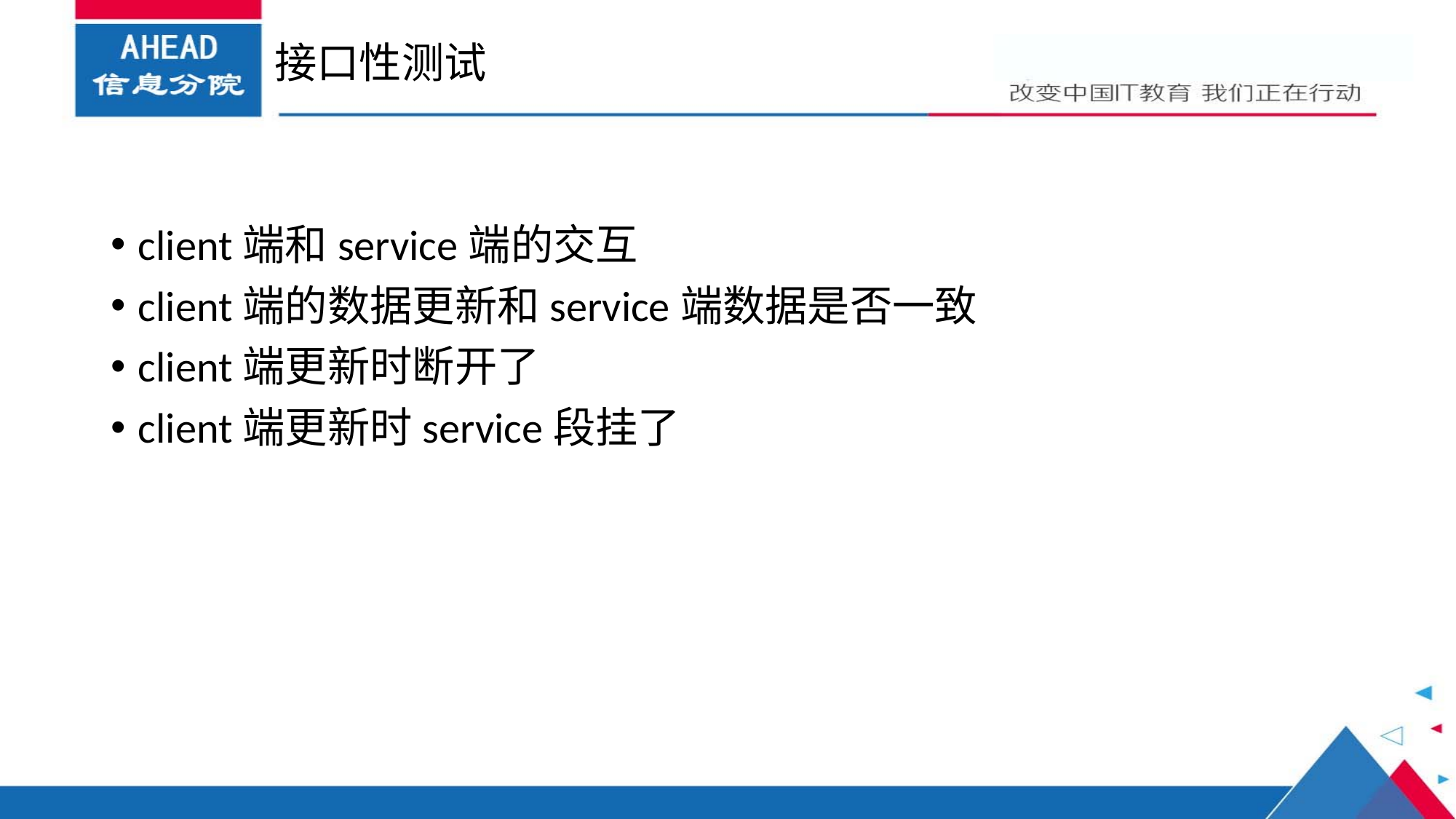

# 接口性测试
client端和service端的交互
client端的数据更新和service端数据是否一致
client端更新时断开了
client端更新时service段挂了